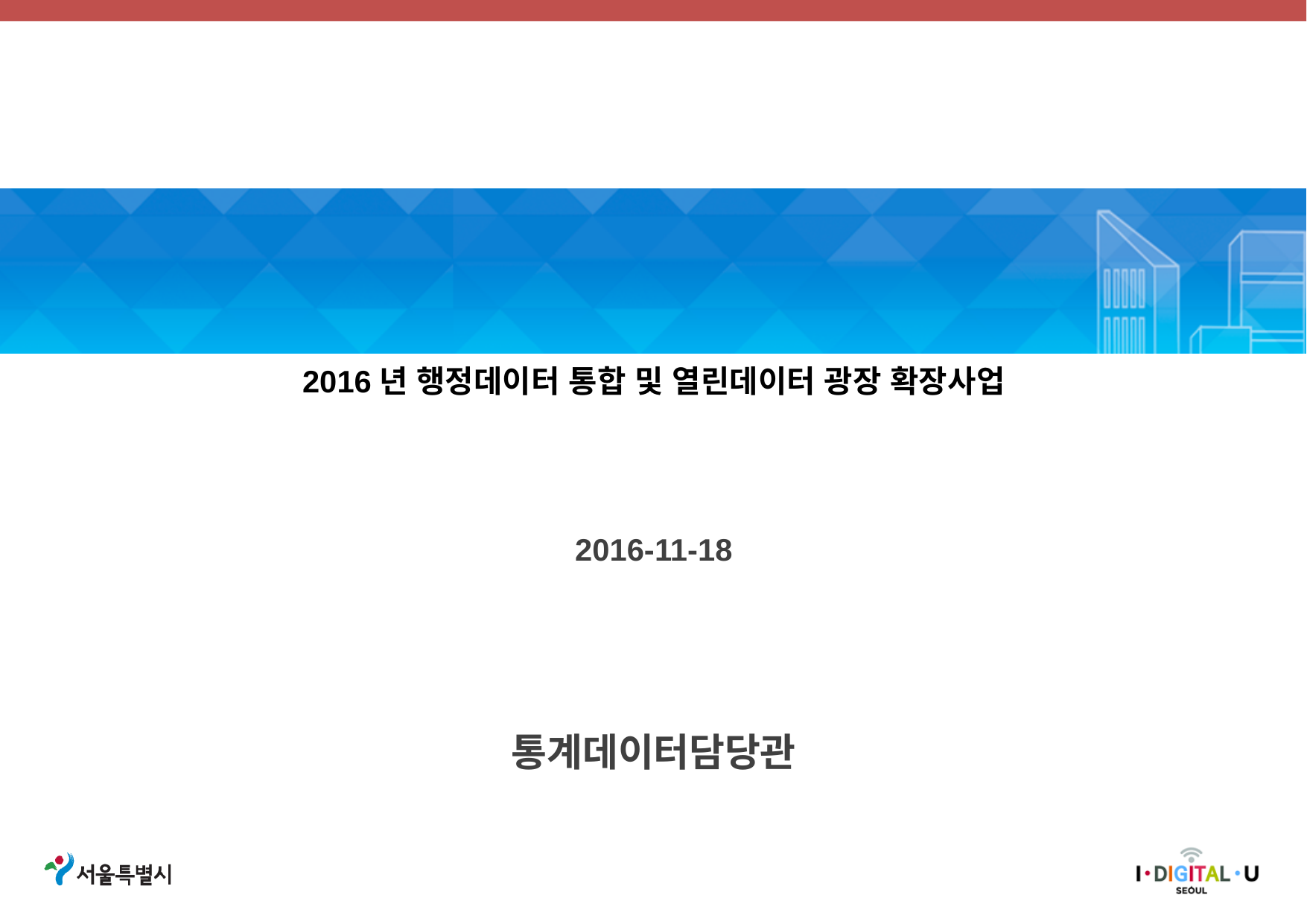

FUR007(디지털시민시장실데이터관리
업무설계안)
2016년 행정데이터 통합 및 열린데이터 광장 확장사업
2016-11-18
통계데이터담당관